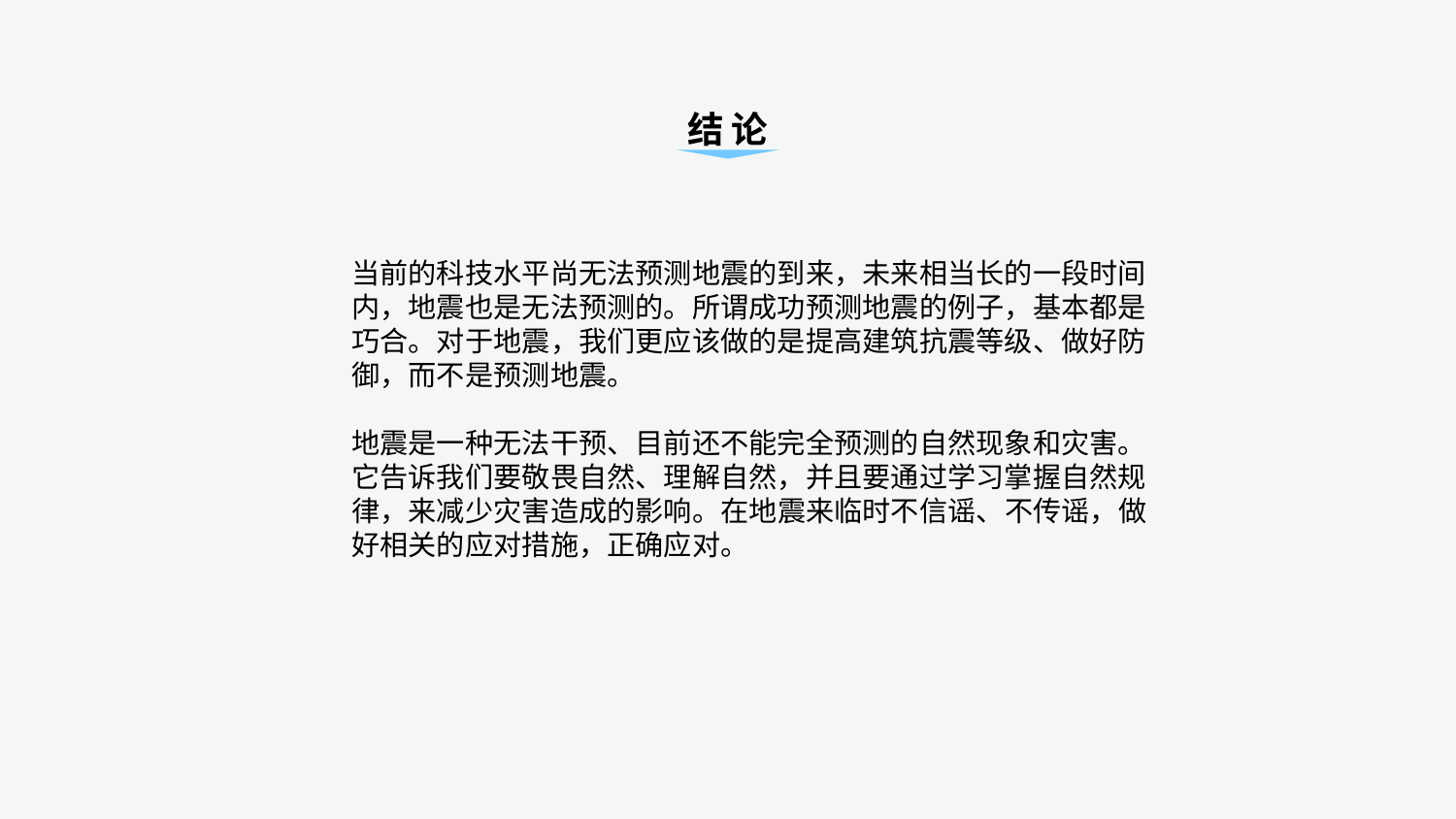

结 论

当前的科技水平尚无法预测地震的到来，未来相当长的一段时间内，地震也是无法预测的。所谓成功预测地震的例子，基本都是巧合。对于地震，我们更应该做的是提高建筑抗震等级、做好防御，而不是预测地震。
地震是一种无法干预、目前还不能完全预测的自然现象和灾害。它告诉我们要敬畏自然、理解自然，并且要通过学习掌握自然规律，来减少灾害造成的影响。在地震来临时不信谣、不传谣，做好相关的应对措施，正确应对。